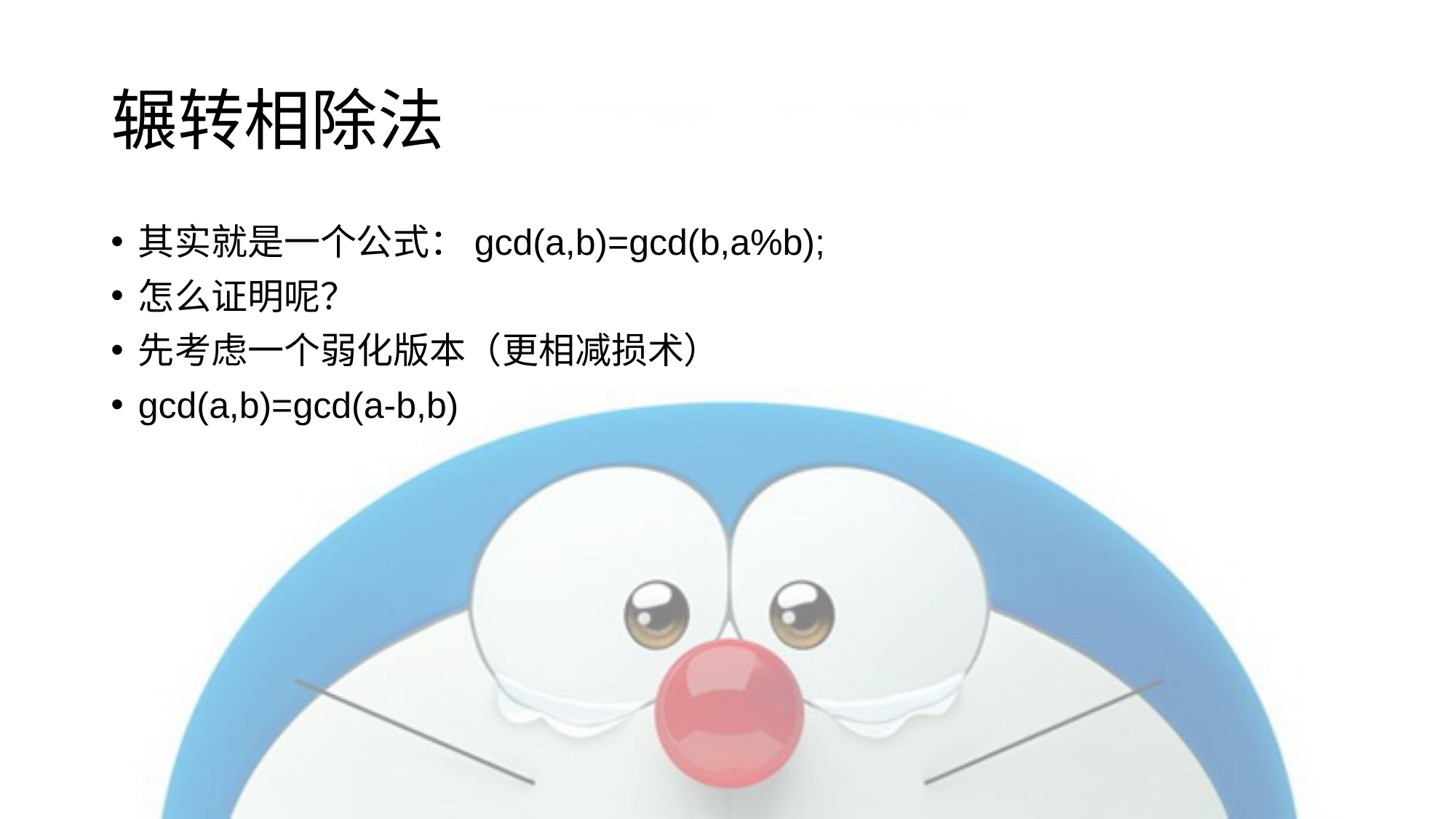

# 辗转相除法
其实就是一个公式：gcd(a,b)=gcd(b,a%b);
怎么证明呢？
先考虑一个弱化版本（更相减损术）
gcd(a,b)=gcd(a-b,b)